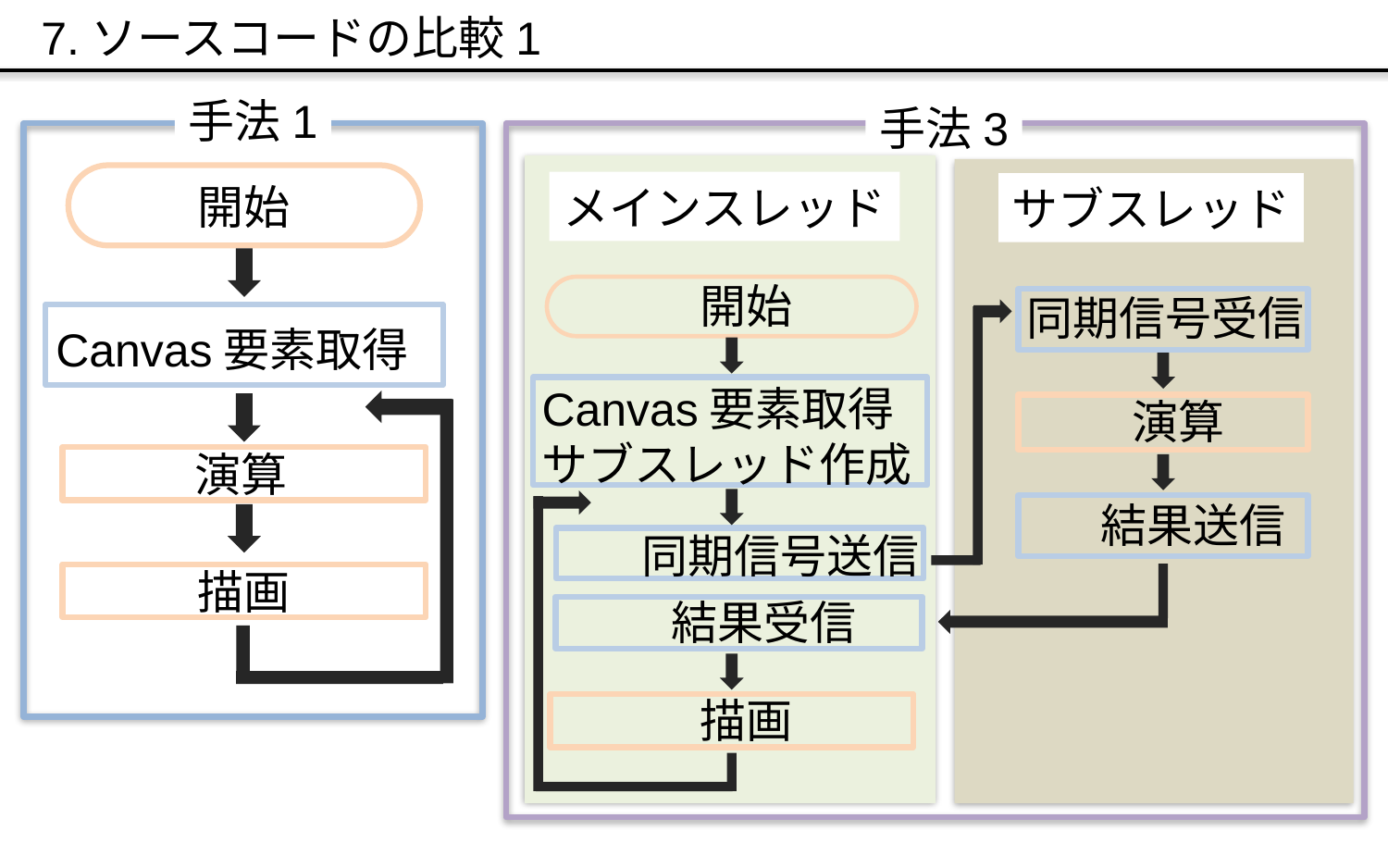

7.ソースコードの比較1
手法1

開始

Canvas要素取得

演算

描画

手法3

メインスレッド
サブスレッド
開始

同期信号受信

Canvas要素取得
サブスレッド作成

演算

結果送信

同期信号送信

結果受信

描画